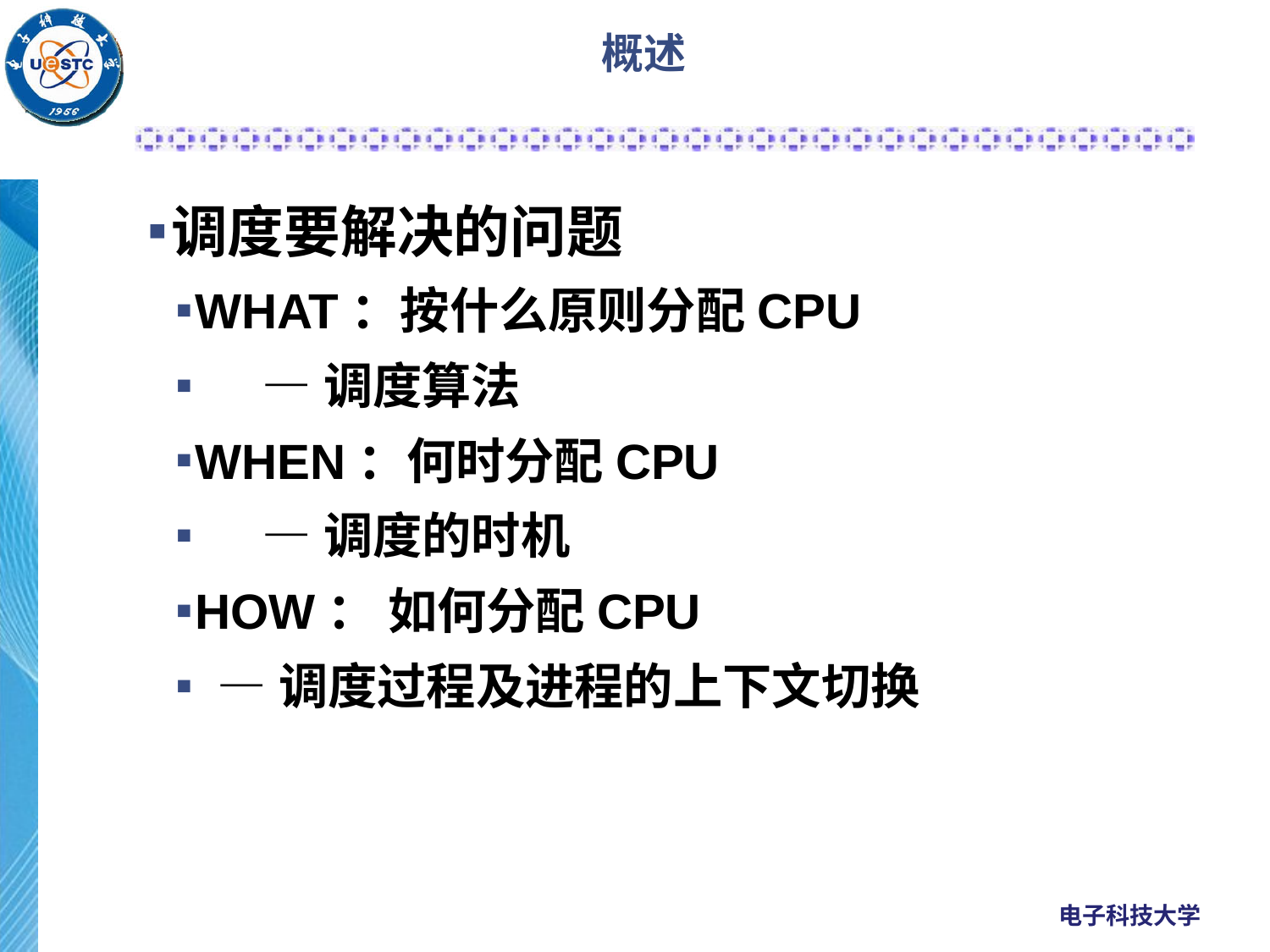

# 概述
调度要解决的问题
WHAT：按什么原则分配CPU
      —调度算法
WHEN：何时分配CPU
      —调度的时机
HOW： 如何分配CPU
  —调度过程及进程的上下文切换